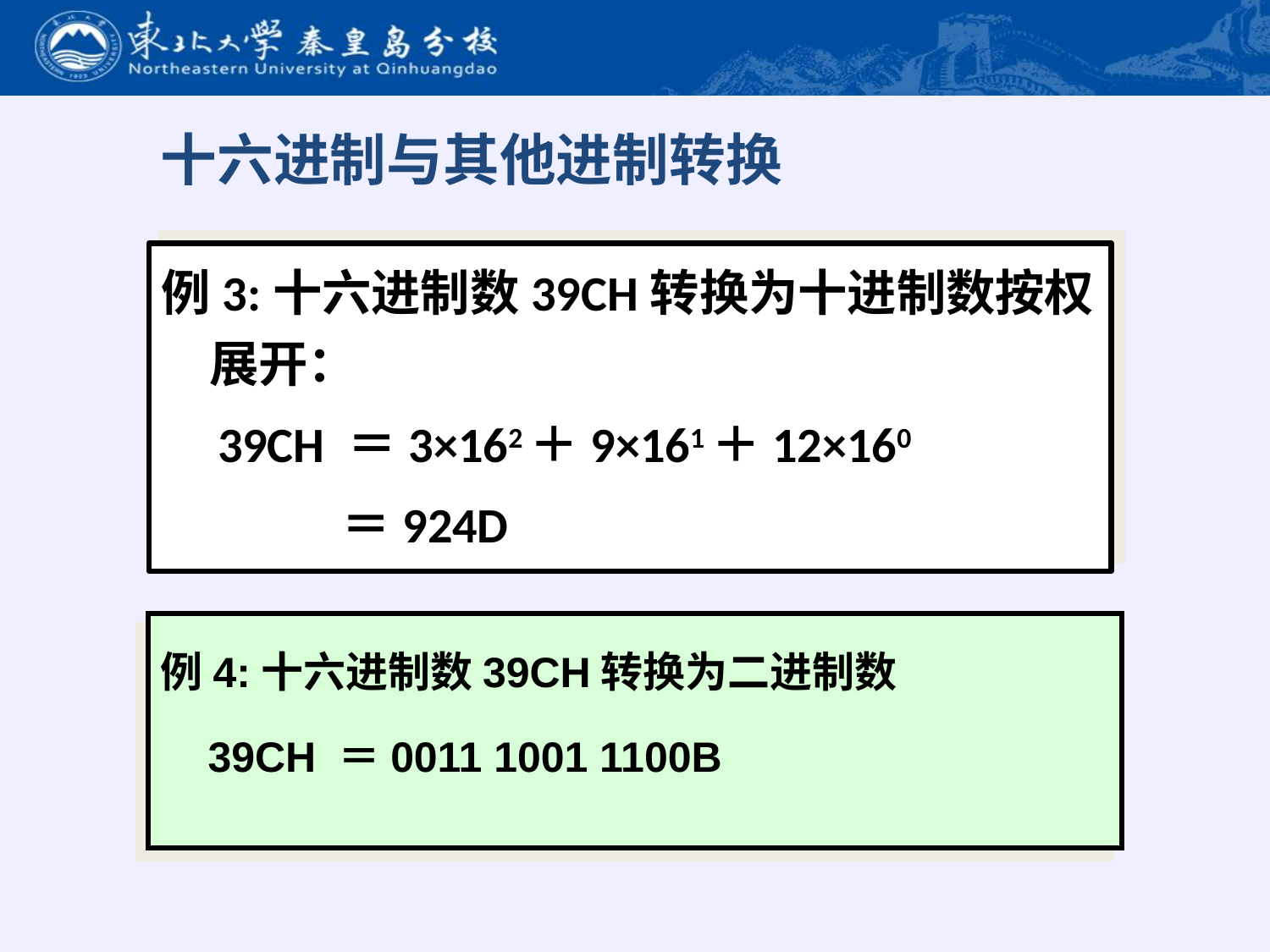

十六进制与其他进制转换
例3:十六进制数39CH转换为十进制数按权展开：
     39CH ＝3×162＋9×161＋12×160
               ＝924D

例4:十六进制数39CH转换为二进制数
    39CH ＝0011 1001 1100B